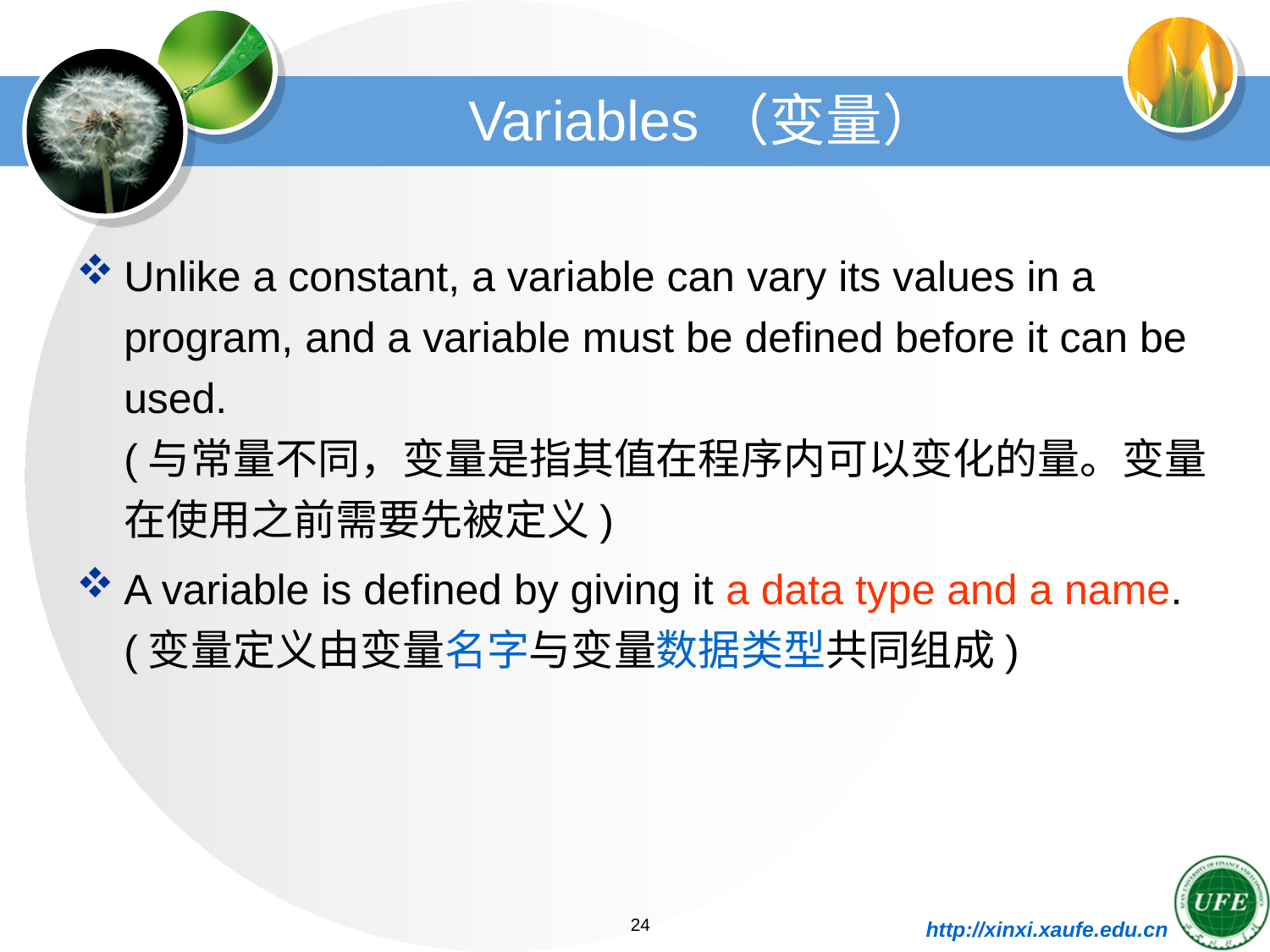

# Variables（变量）
Unlike a constant, a variable can vary its values in a program, and a variable must be defined before it can be used.
(与常量不同，变量是指其值在程序内可以变化的量。变量在使用之前需要先被定义)
A variable is defined by giving it a data type and a name.
(变量定义由变量名字与变量数据类型共同组成)
24
http://xinxi.xaufe.edu.cn